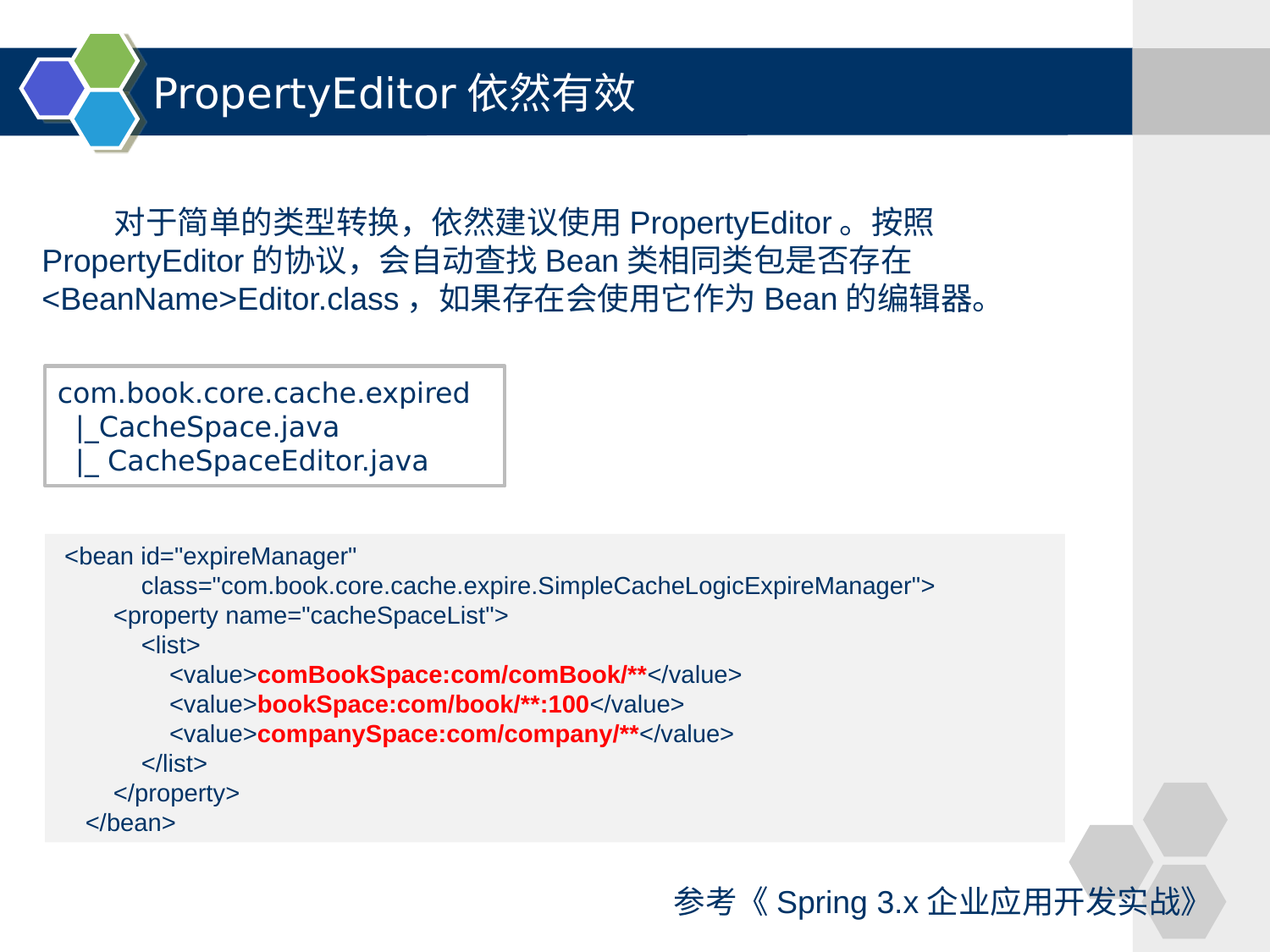

# PropertyEditor依然有效
         对于简单的类型转换，依然建议使用PropertyEditor。按照PropertyEditor的协议，会自动查找Bean类相同类包是否存在<BeanName>Editor.class，如果存在会使用它作为Bean的编辑器。
com.book.core.cache.expired
  |_CacheSpace.java
  |_ CacheSpaceEditor.java
 <bean id="expireManager"
            class="com.book.core.cache.expire.SimpleCacheLogicExpireManager">
        <property name="cacheSpaceList">
            <list>
                <value>comBookSpace:com/comBook/**</value>
                <value>bookSpace:com/book/**:100</value>
                <value>companySpace:com/company/**</value>
            </list>
        </property>
    </bean>
参考《Spring 3.x企业应用开发实战》